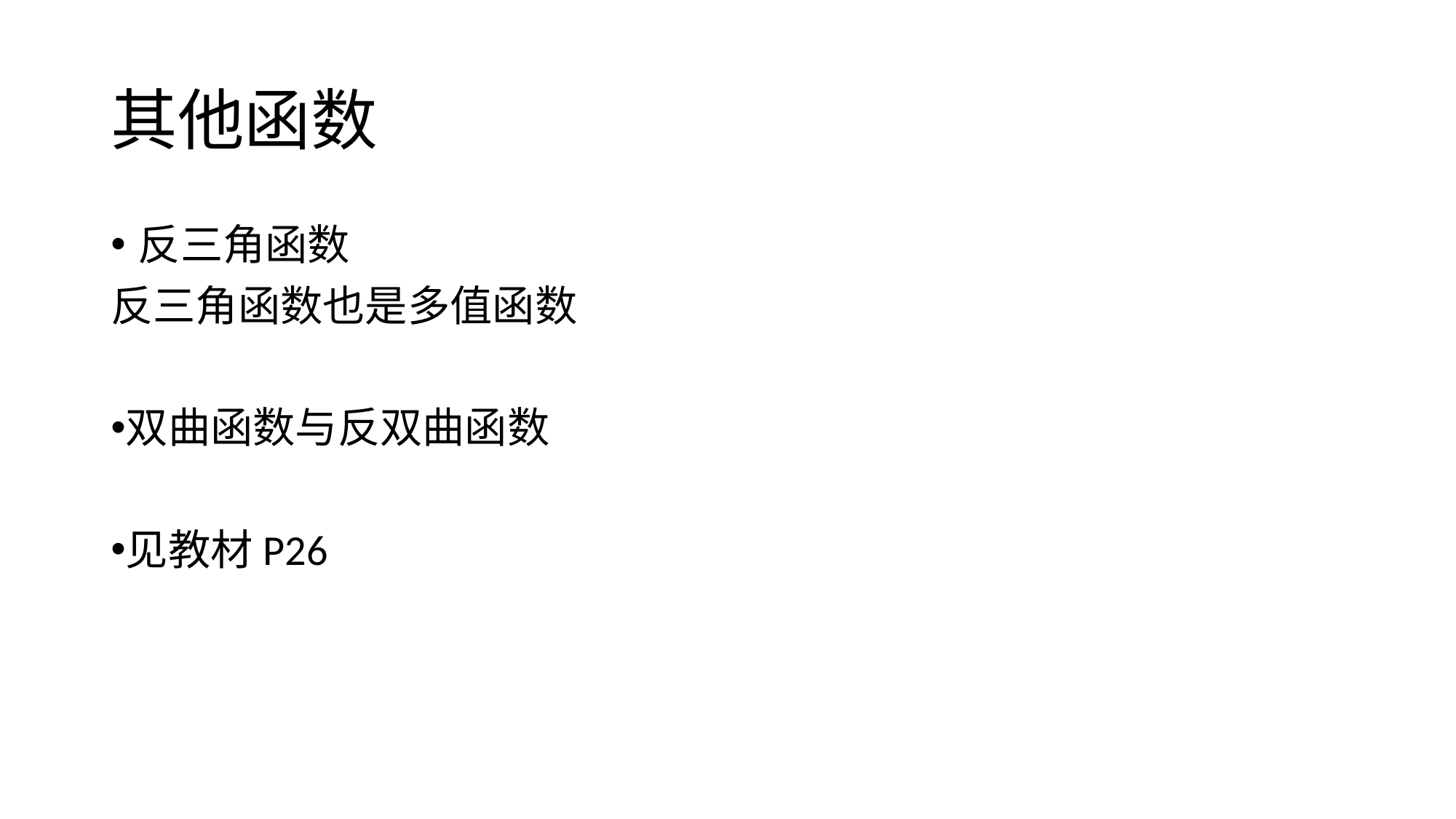

# 其他函数
反三角函数
反三角函数也是多值函数

双曲函数与反双曲函数

见教材P26